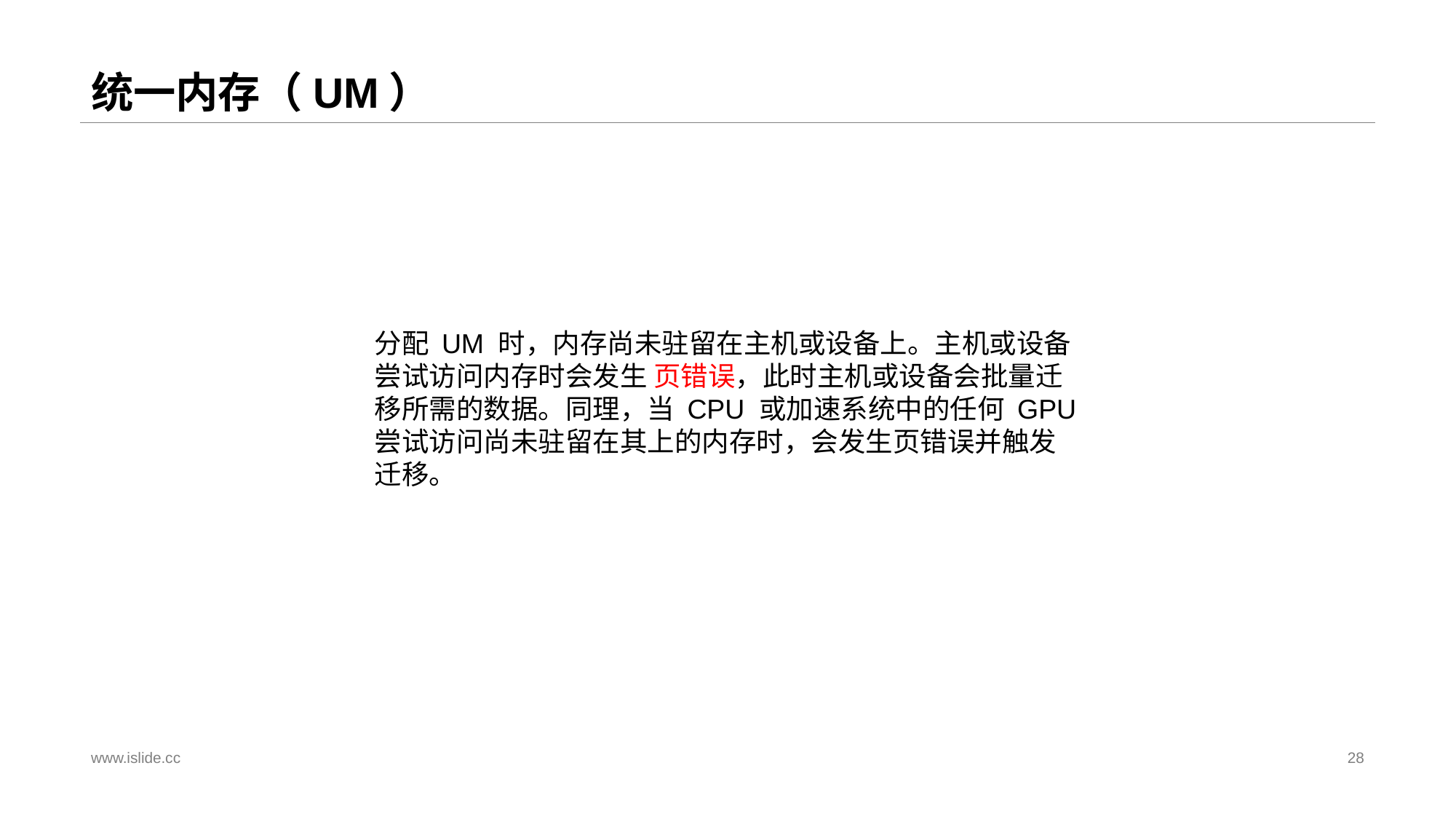

# 统一内存（UM）
分配 UM 时，内存尚未驻留在主机或设备上。主机或设备尝试访问内存时会发生 页错误，此时主机或设备会批量迁移所需的数据。同理，当 CPU 或加速系统中的任何 GPU 尝试访问尚未驻留在其上的内存时，会发生页错误并触发迁移。
www.islide.cc
28